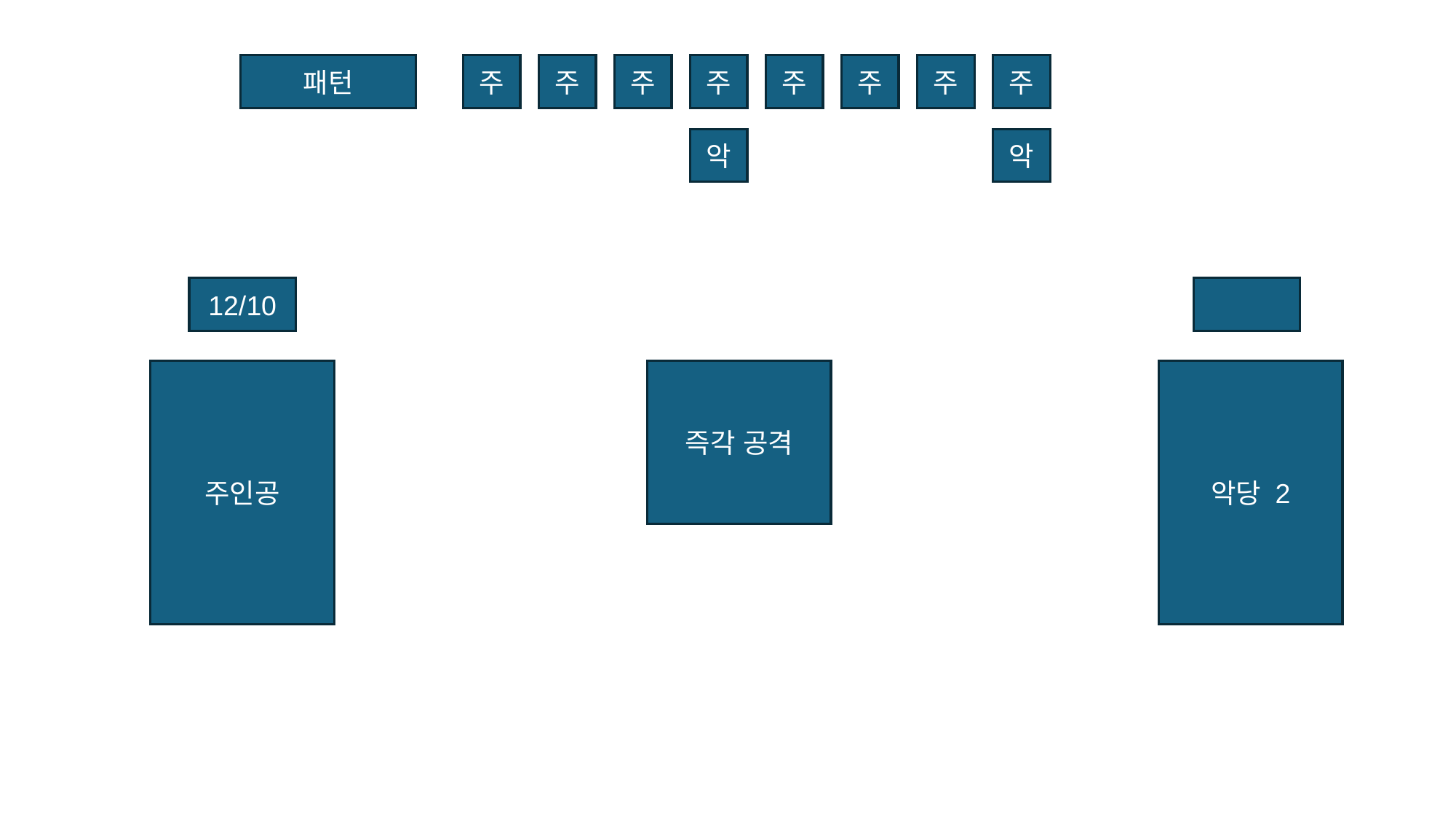

패턴
주
주
주
주
주
주
주
주
악
악
12/10

즉각 공격
주인공
악당 1
악당 2